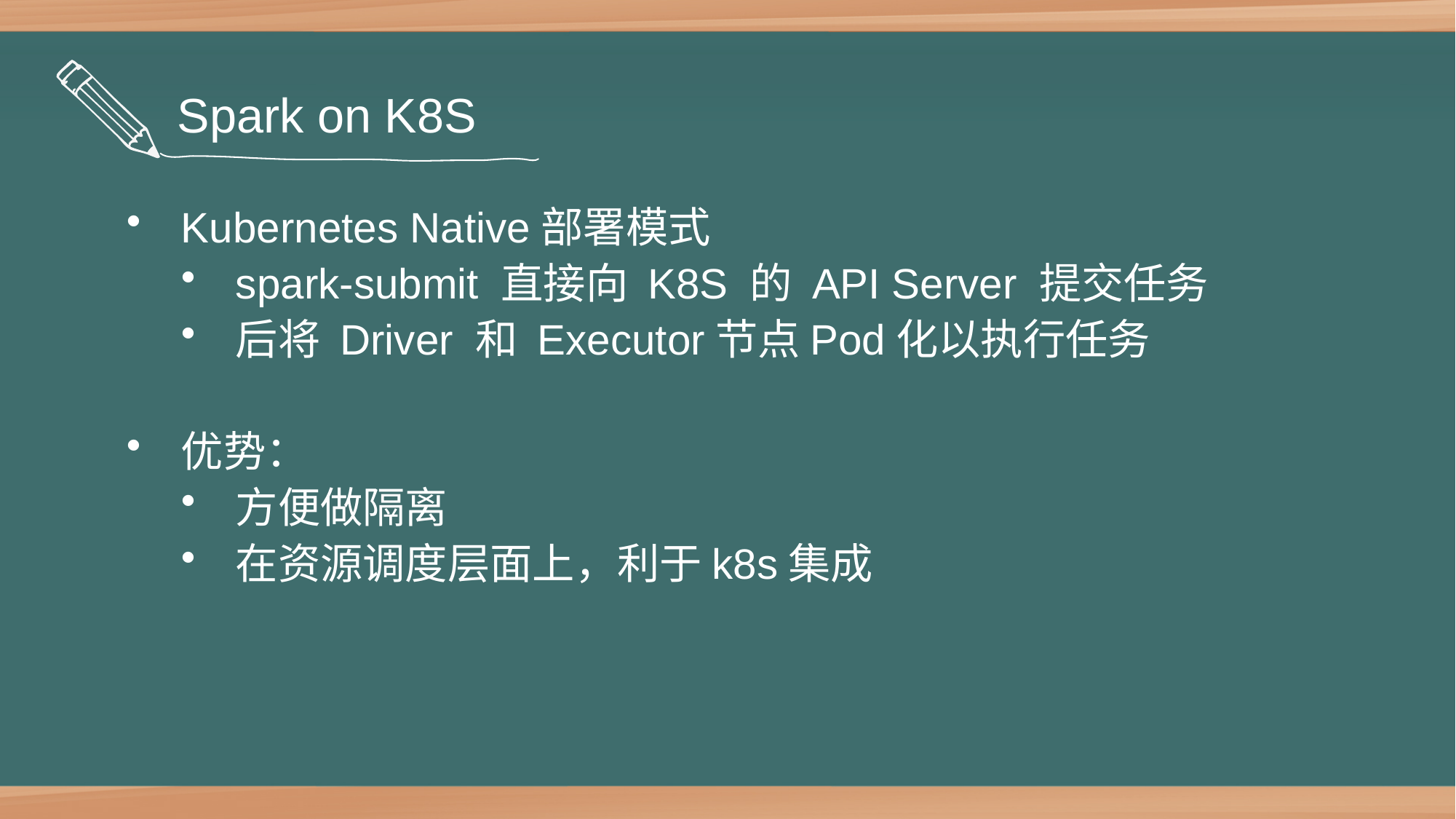

Spark on K8S

Kubernetes Native部署模式
spark-submit 直接向 K8S 的 API Server 提交任务
后将 Driver 和 Executor节点Pod化以执行任务

优势：
方便做隔离
在资源调度层面上，利于k8s集成